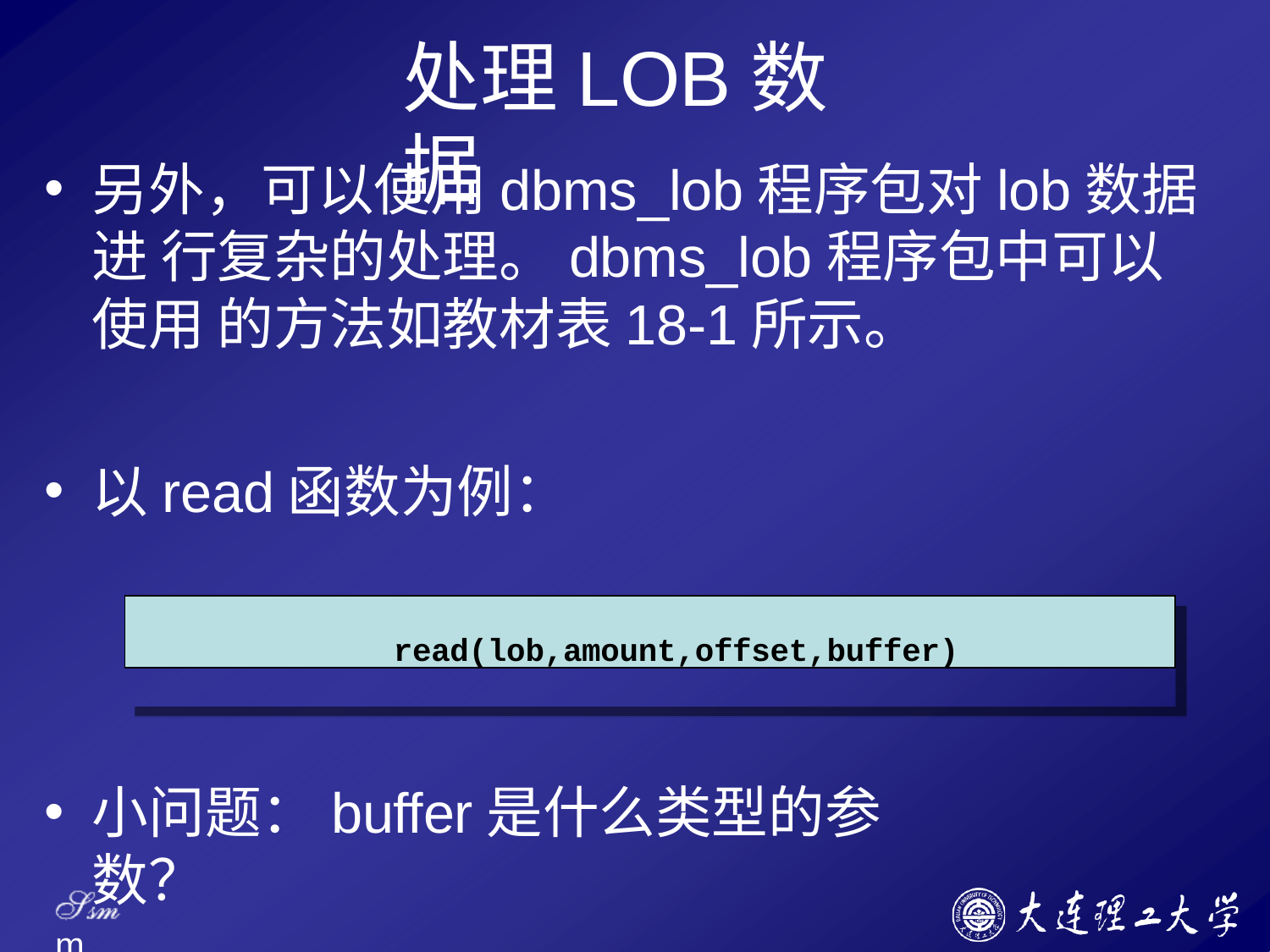

# 处理LOB数据
另外，可以使用dbms_lob程序包对lob数据进 行复杂的处理。dbms_lob程序包中可以使用 的方法如教材表18-1所示。

以read函数为例：

read(lob,amount,offset,buffer)

小问题：buffer是什么类型的参数？

Ssm